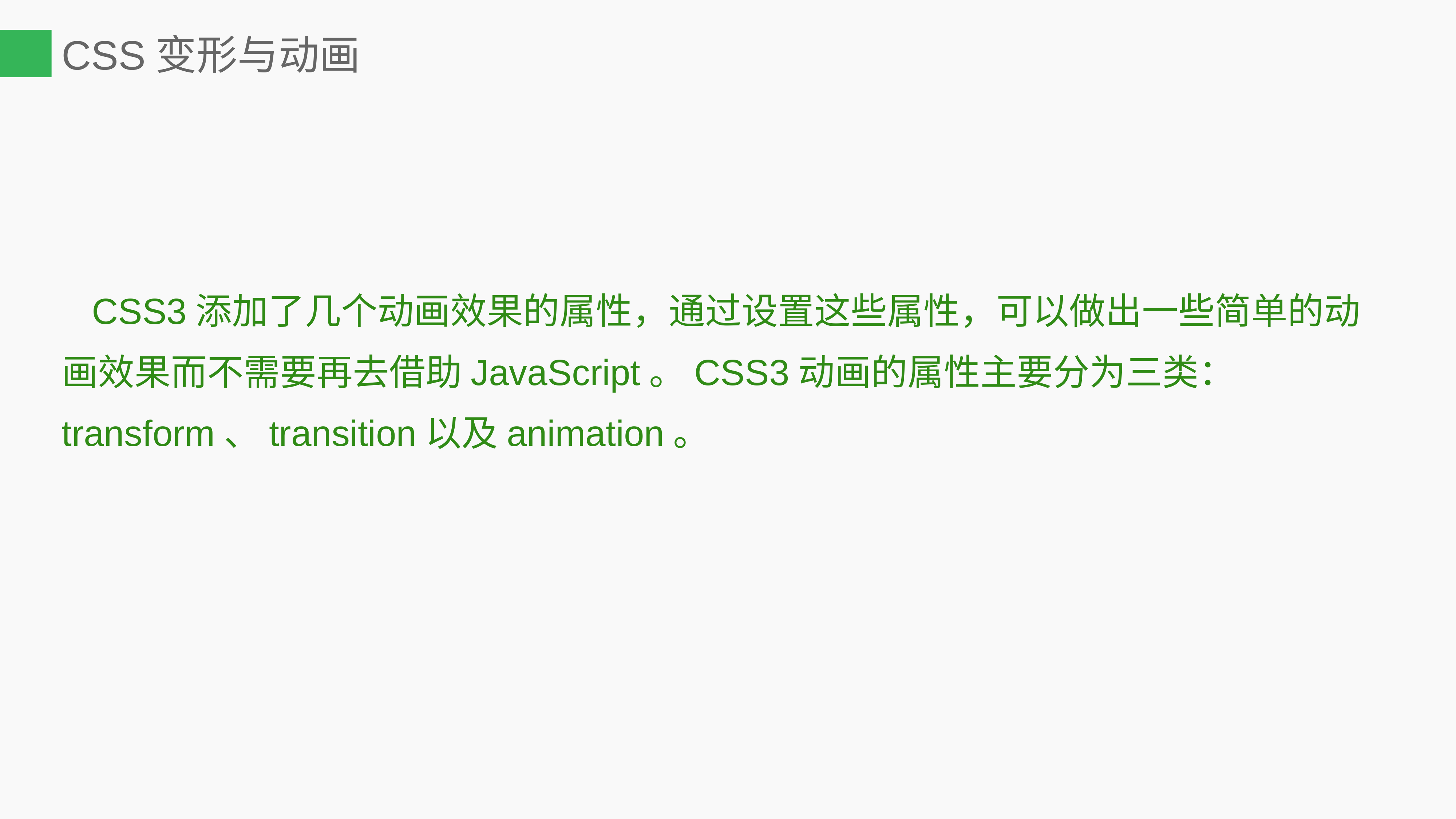

# CSS变形与动画
    CSS3添加了几个动画效果的属性，通过设置这些属性，可以做出一些简单的动画效果而不需要再去借助JavaScript。CSS3动画的属性主要分为三类：transform、transition以及animation。